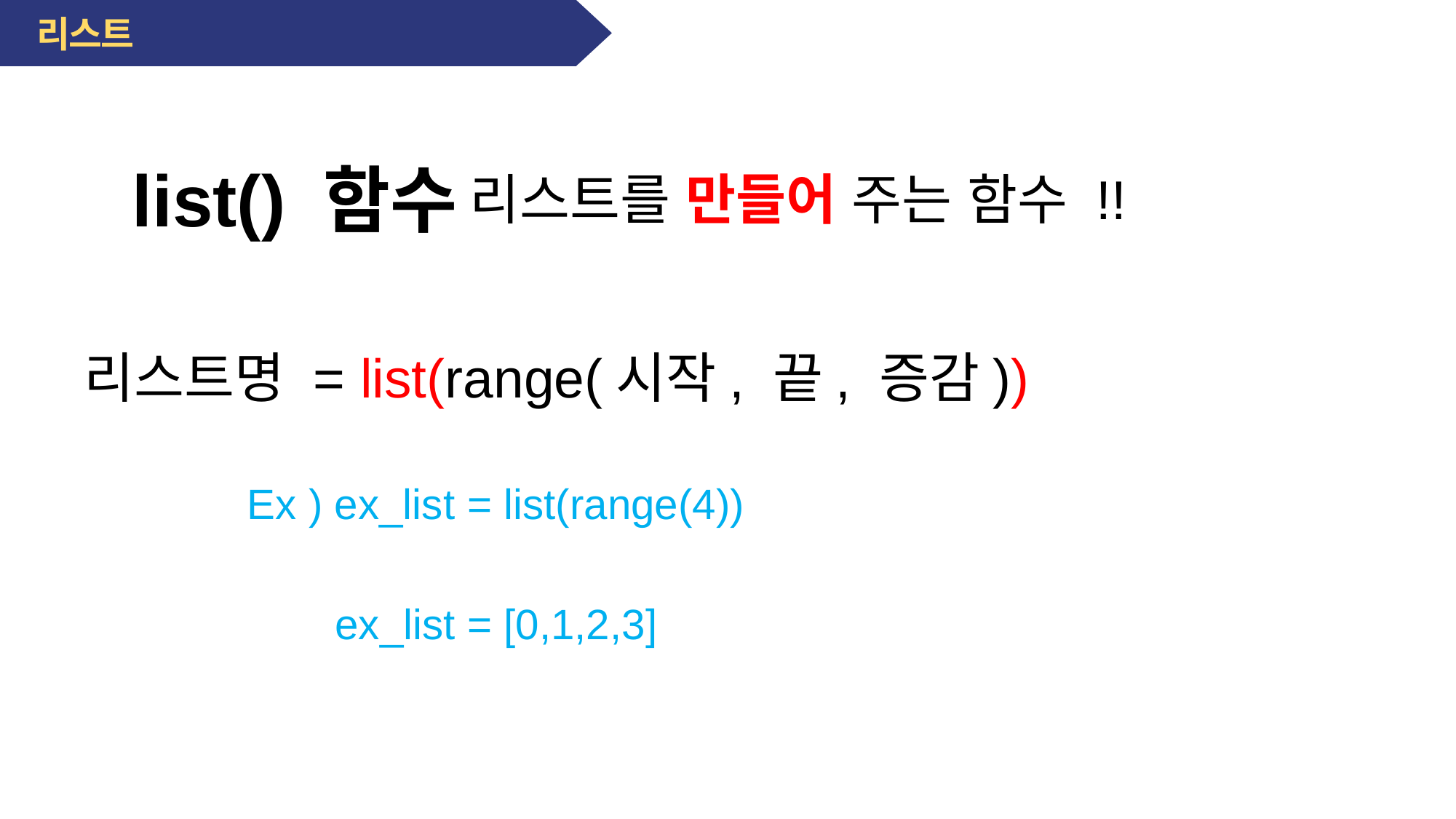

리스트
list() 함수
리스트를 만들어 주는 함수 !!
리스트명 = list(range(시작, 끝, 증감))
Ex ) ex_list = list(range(4))
ex_list = [0,1,2,3]